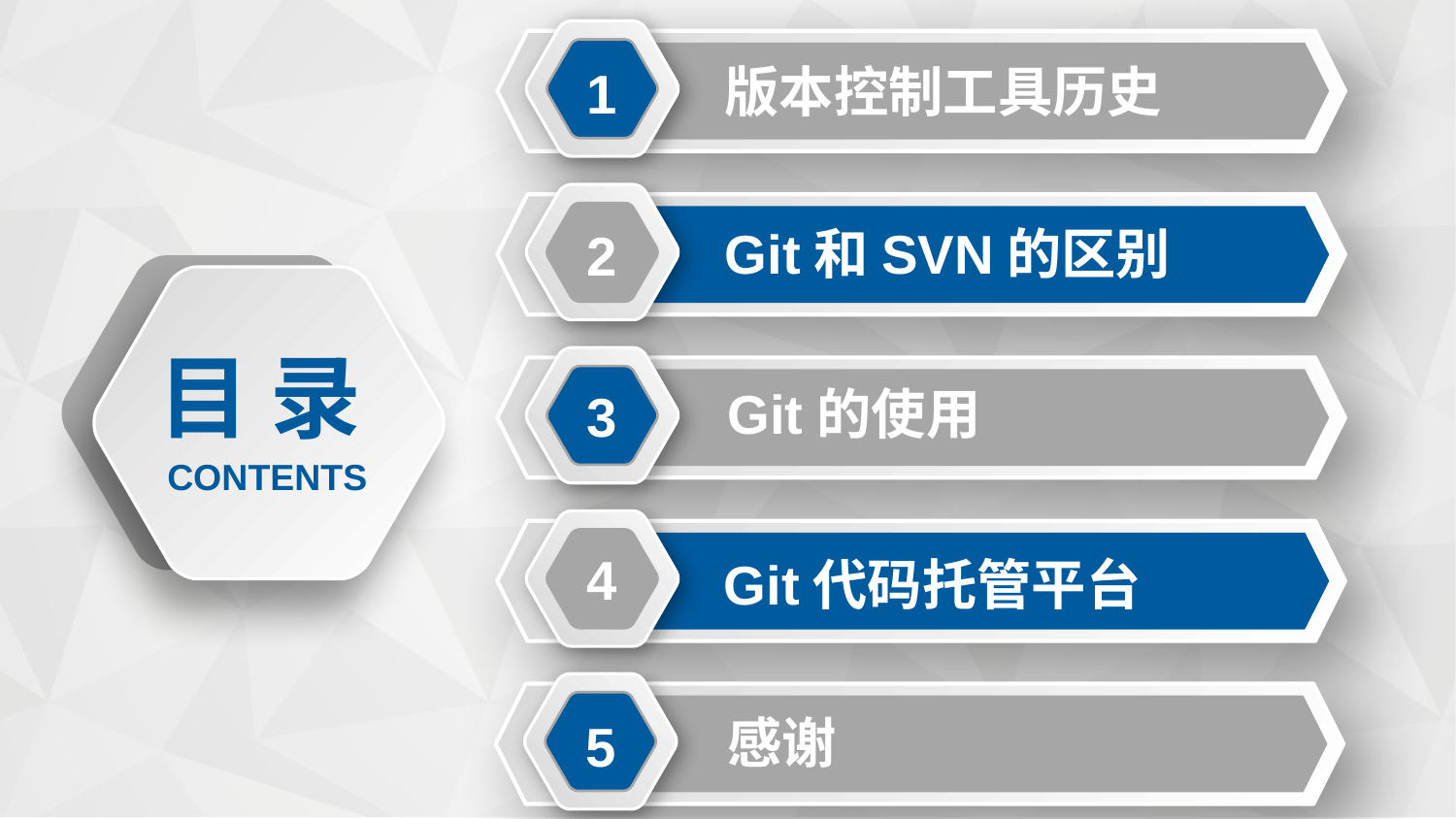

版本控制工具历史
1

Git和SVN的区别
2

目 录

Git的使用
3
CONTENTS

4
Git代码托管平台

感谢
5